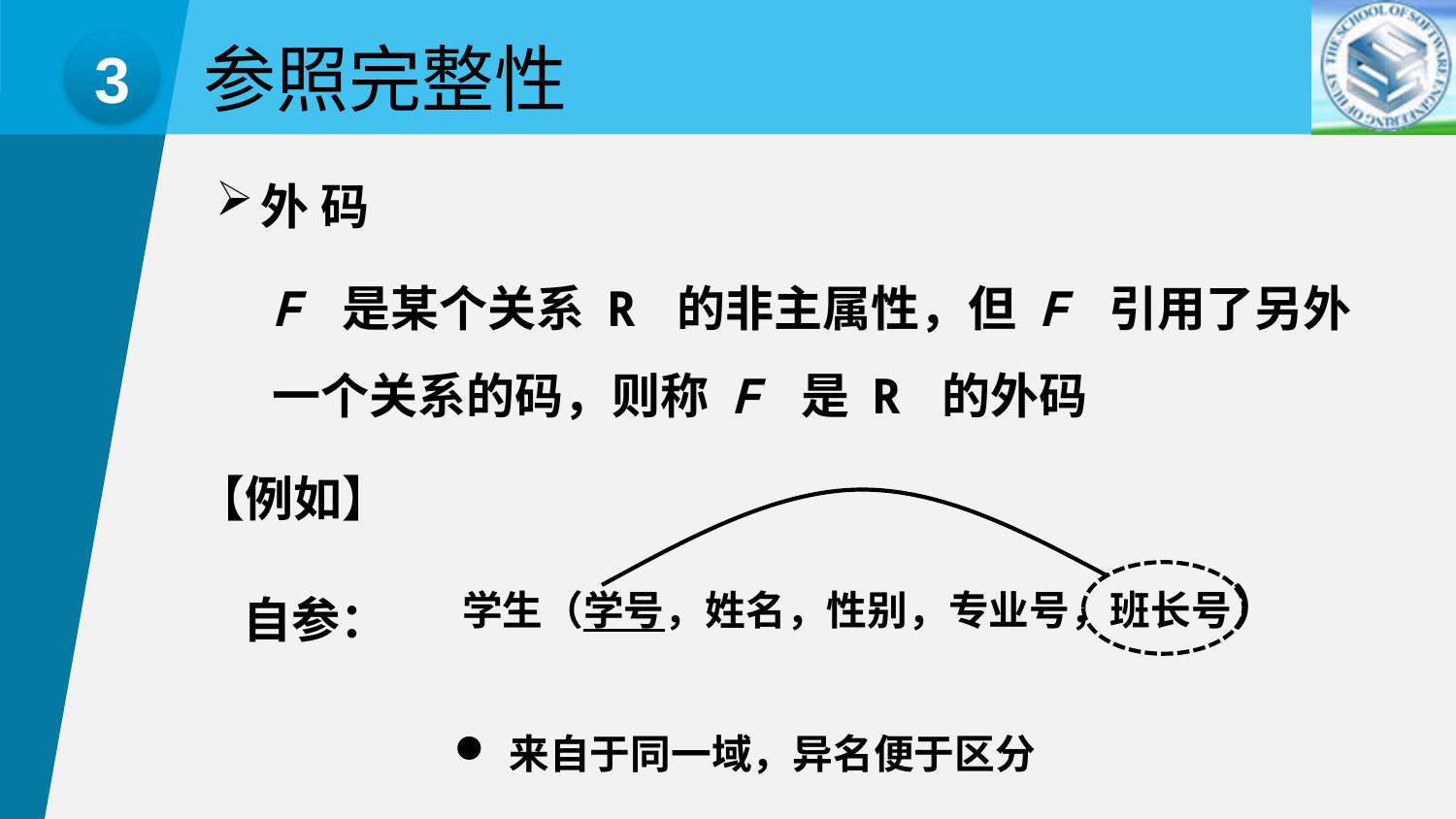

3
参照完整性
外 码
F 是某个关系 R 的非主属性，但 F 引用了另外一个关系的码，则称 F 是 R 的外码
【例如】

学生（学号，姓名，性别，专业号，班长号）
自参：
来自于同一域，异名便于区分